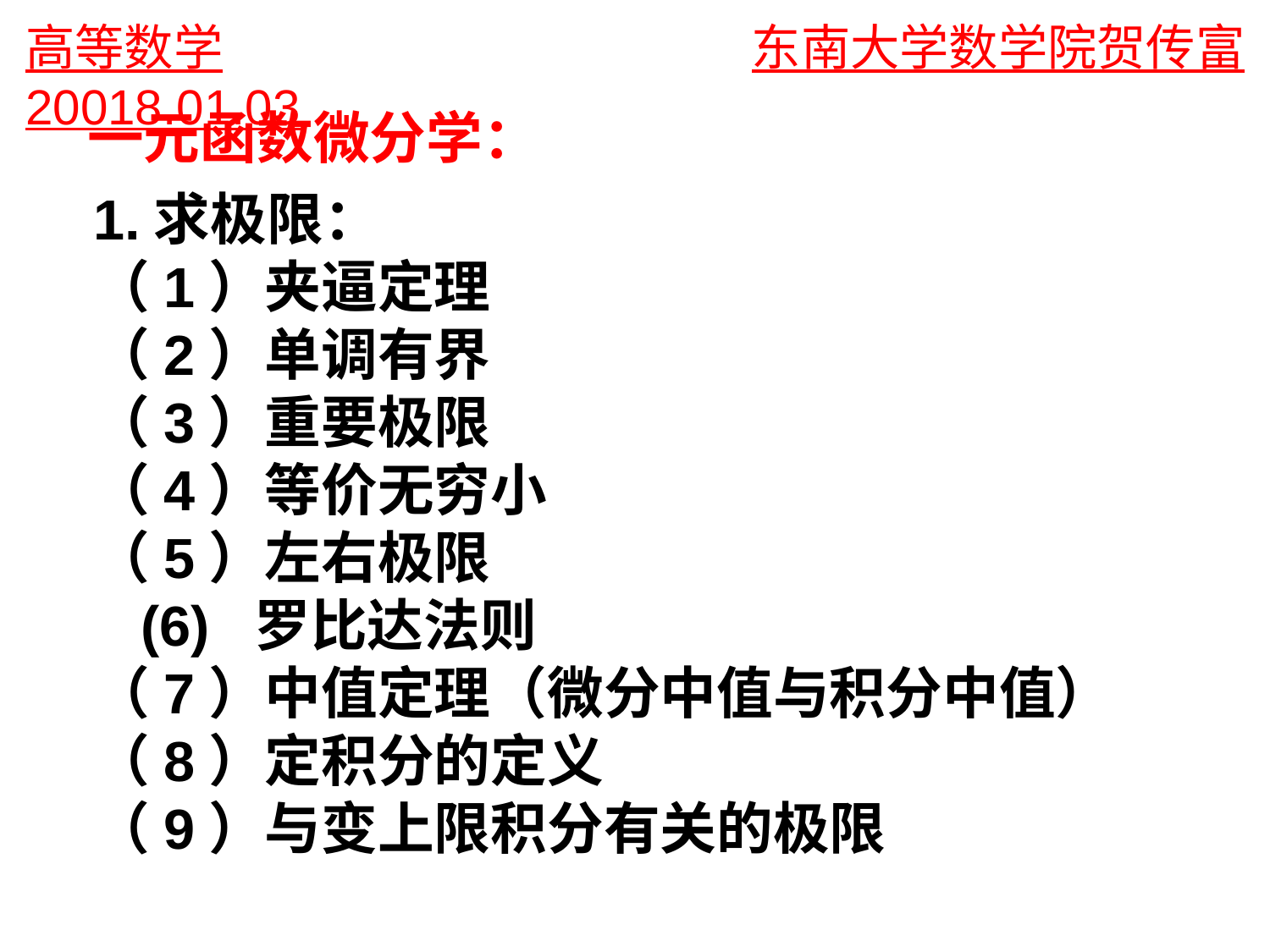

一元函数微分学：
1.求极限：
（1）夹逼定理
（2）单调有界
（3）重要极限
（4）等价无穷小
（5）左右极限
   (6)  罗比达法则
（7）中值定理（微分中值与积分中值）
（8）定积分的定义
（9）与变上限积分有关的极限